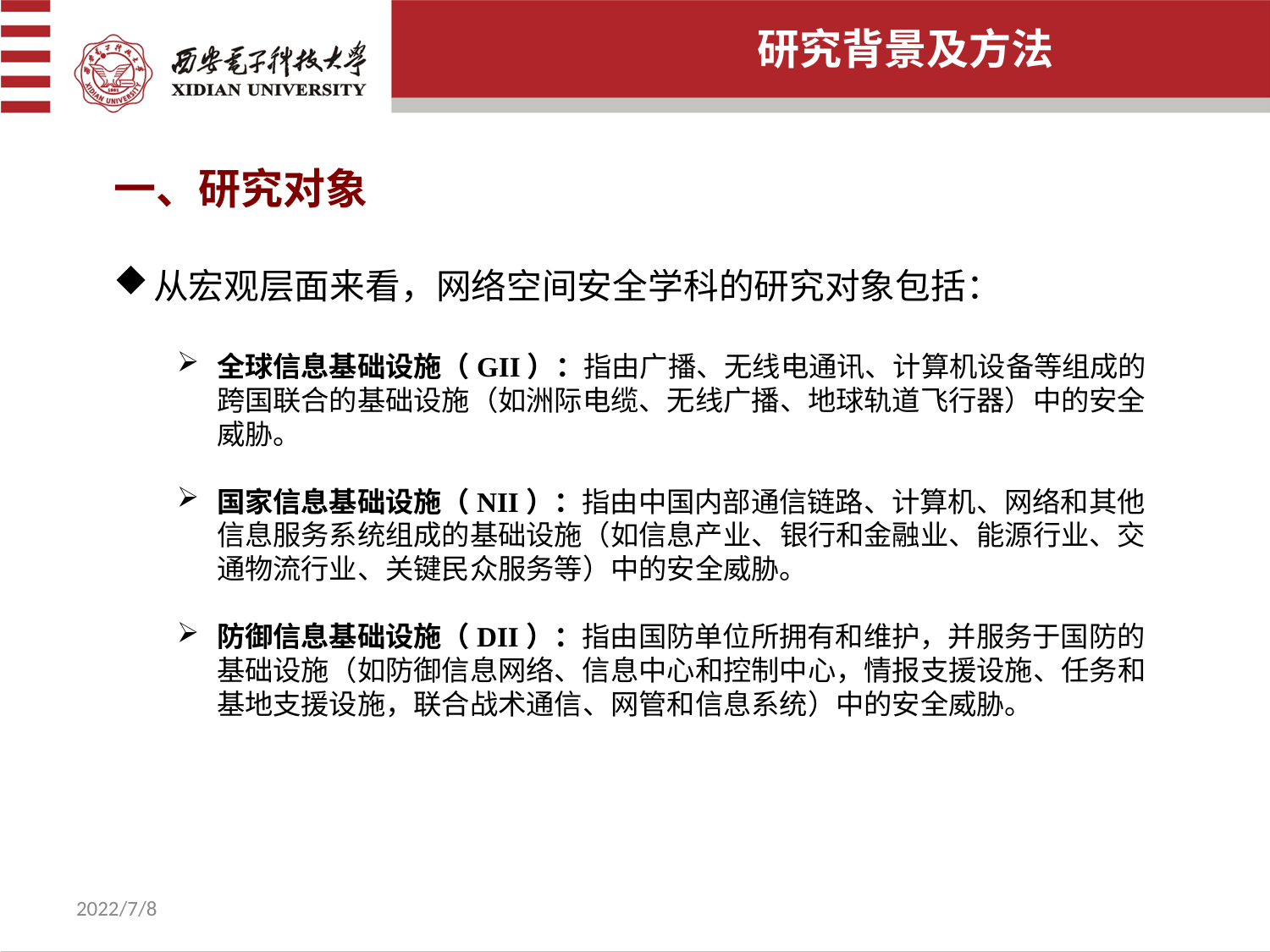

研究背景及方法
一、研究对象

从宏观层面来看，网络空间安全学科的研究对象包括：

全球信息基础设施（GII）：指由广播、无线电通讯、计算机设备等组成的跨国联合的基础设施（如洲际电缆、无线广播、地球轨道飞行器）中的安全威胁。

国家信息基础设施（NII）：指由中国内部通信链路、计算机、网络和其他信息服务系统组成的基础设施（如信息产业、银行和金融业、能源行业、交通物流行业、关键民众服务等）中的安全威胁。

防御信息基础设施（DII）：指由国防单位所拥有和维护，并服务于国防的基础设施（如防御信息网络、信息中心和控制中心，情报支援设施、任务和基地支援设施，联合战术通信、网管和信息系统）中的安全威胁。

2022/7/8